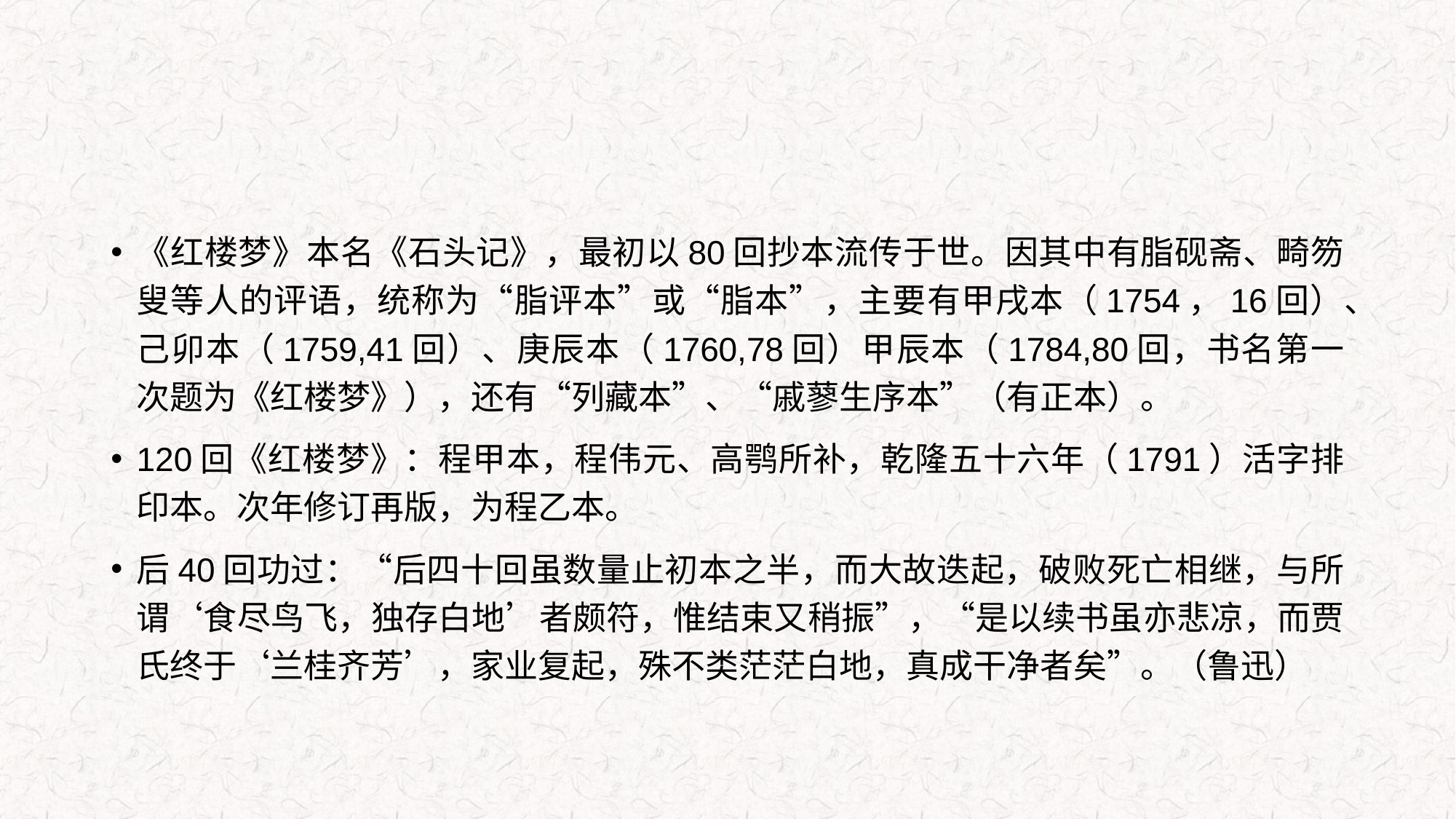

#
《红楼梦》本名《石头记》，最初以80回抄本流传于世。因其中有脂砚斋、畸笏叟等人的评语，统称为“脂评本”或“脂本”，主要有甲戌本（1754，16回）、己卯本（1759,41回）、庚辰本（1760,78回）甲辰本（1784,80回，书名第一次题为《红楼梦》），还有“列藏本”、“戚蓼生序本”（有正本）。
120回《红楼梦》：程甲本，程伟元、高鹗所补，乾隆五十六年（1791）活字排印本。次年修订再版，为程乙本。
后40回功过：“后四十回虽数量止初本之半，而大故迭起，破败死亡相继，与所谓‘食尽鸟飞，独存白地’者颇符，惟结束又稍振”，“是以续书虽亦悲凉，而贾氏终于‘兰桂齐芳’，家业复起，殊不类茫茫白地，真成干净者矣”。（鲁迅）